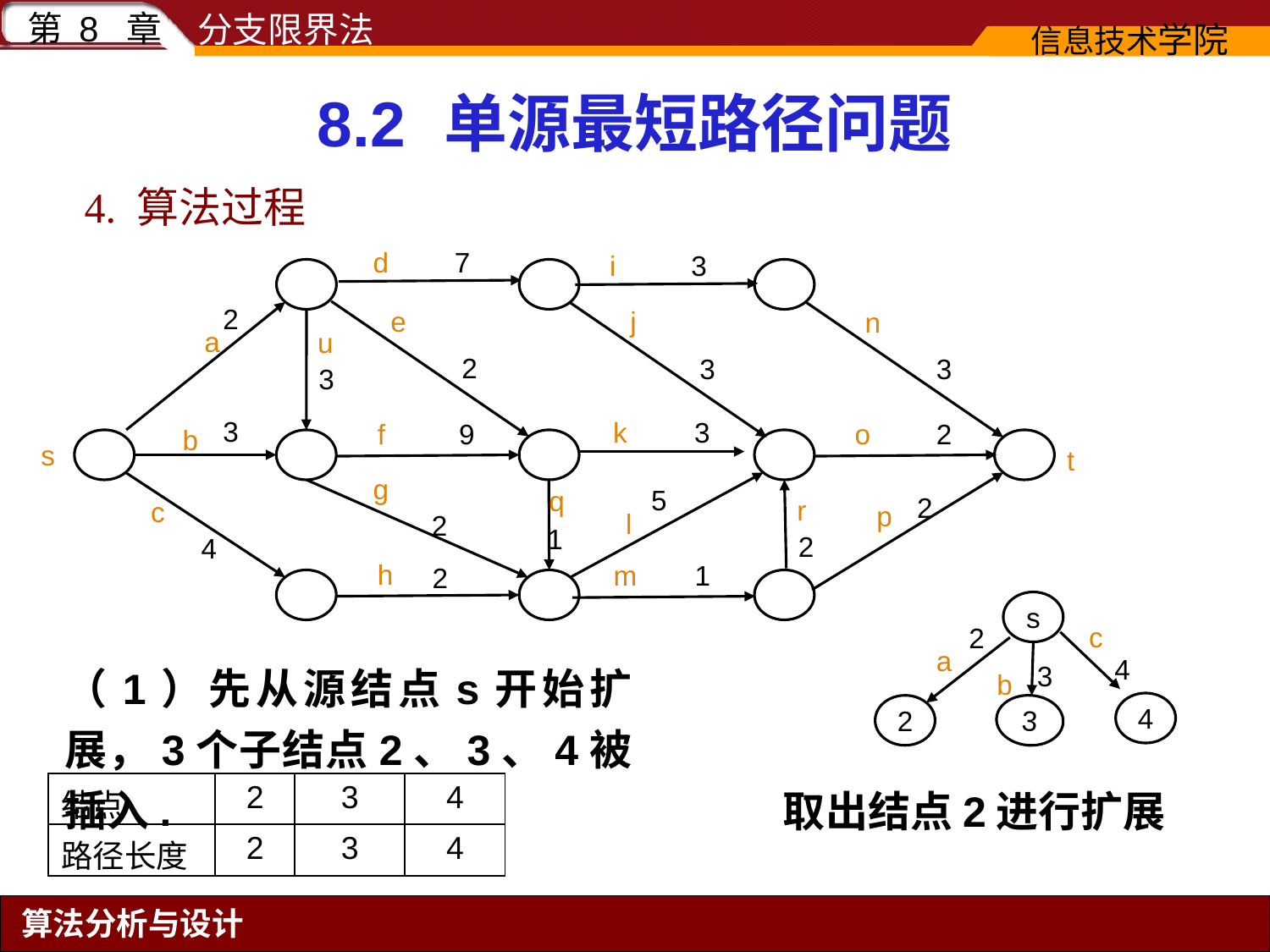

# 8.2	单源最短路径问题
4. 算法过程
d
7
i
3

2
j
e
n
a
u
2
3
3
3
3
k
3
f
9
o
2
b

s
t
g
5
q
2
r
c
p
l
2
1
2
4
h
m
1
2

s
c
2
a
（1）先从源结点s开始扩展，3个子结点2、3、4被插入.
4
3
b
4
2
3
取出结点2进行扩展
| 结点 | 2 | 3 | 4 |
| --- | --- | --- | --- |
| 路径长度 | 2 | 3 | 4 |